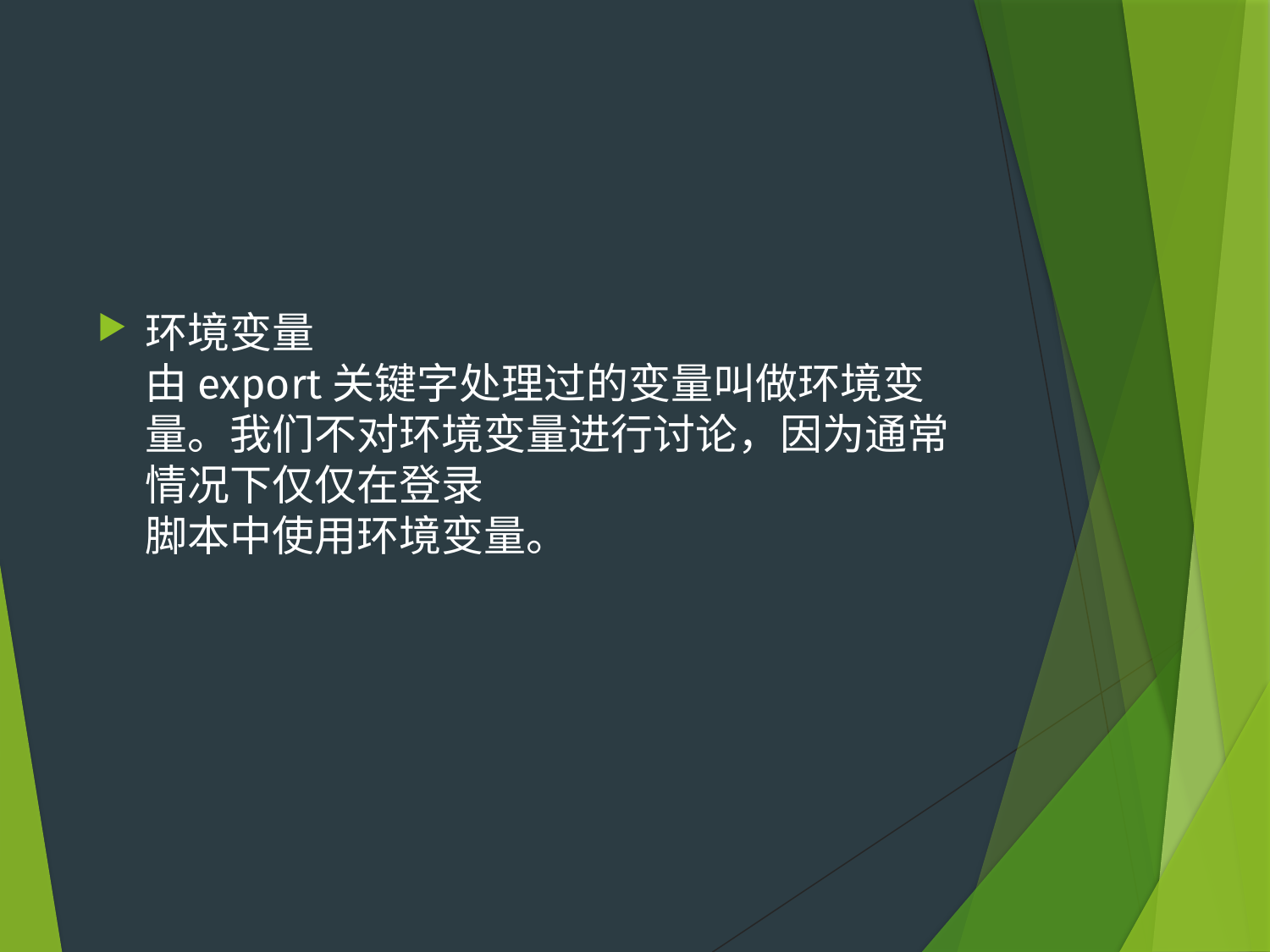

#
环境变量
由export关键字处理过的变量叫做环境变量。我们不对环境变量进行讨论，因为通常情况下仅仅在登录
脚本中使用环境变量。